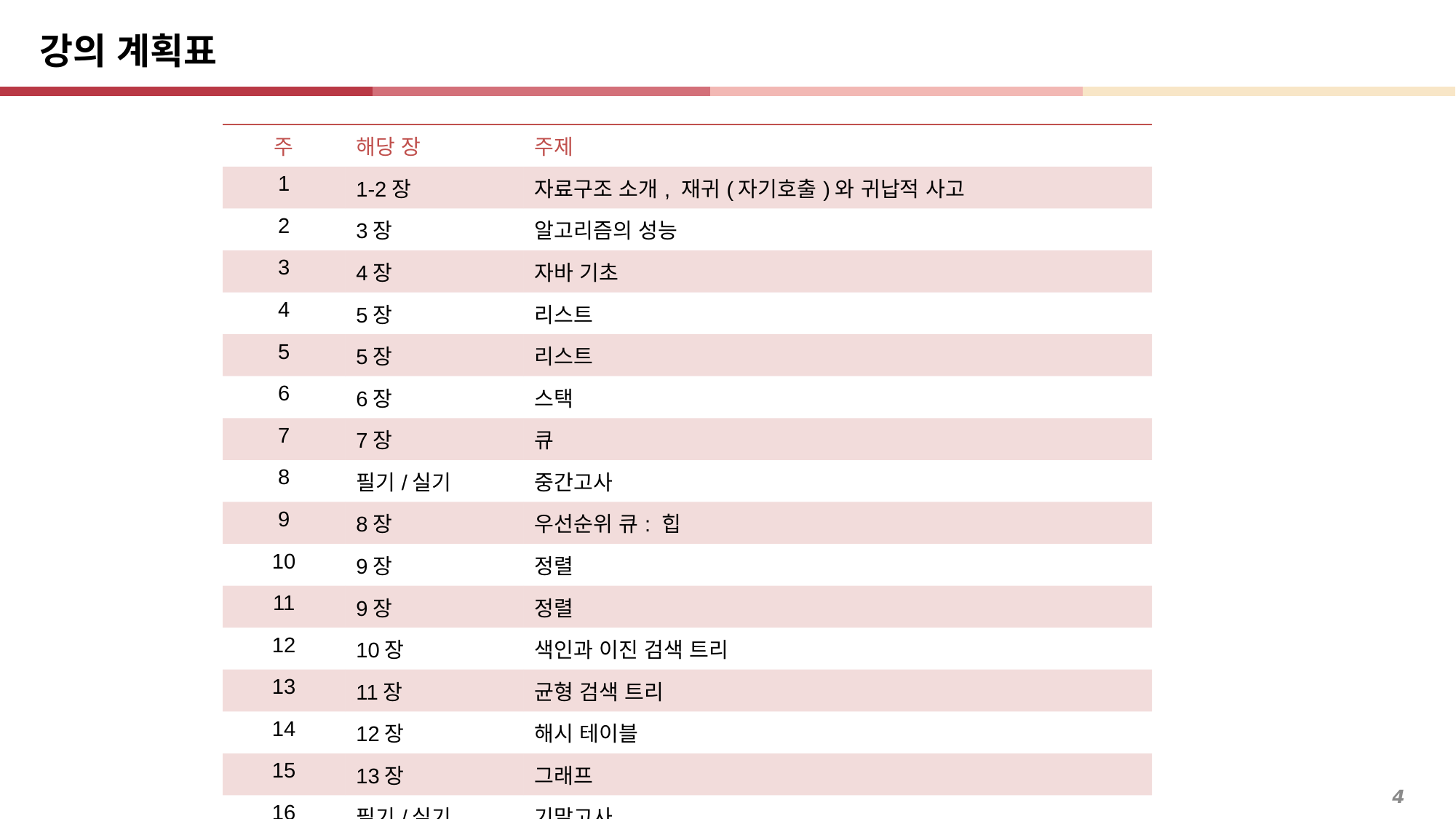

# 강의 계획표
| 주 | 해당 장 | 주제 |
| --- | --- | --- |
| 1 | 1-2장 | 자료구조 소개, 재귀(자기호출)와 귀납적 사고 |
| 2 | 3장 | 알고리즘의 성능 |
| 3 | 4장 | 자바 기초 |
| 4 | 5장 | 리스트 |
| 5 | 5장 | 리스트 |
| 6 | 6장 | 스택 |
| 7 | 7장 | 큐 |
| 8 | 필기/실기 | 중간고사 |
| 9 | 8장 | 우선순위 큐: 힙 |
| 10 | 9장 | 정렬 |
| 11 | 9장 | 정렬 |
| 12 | 10장 | 색인과 이진 검색 트리 |
| 13 | 11장 | 균형 검색 트리 |
| 14 | 12장 | 해시 테이블 |
| 15 | 13장 | 그래프 |
| 16 | 필기/실기 | 기말고사 |